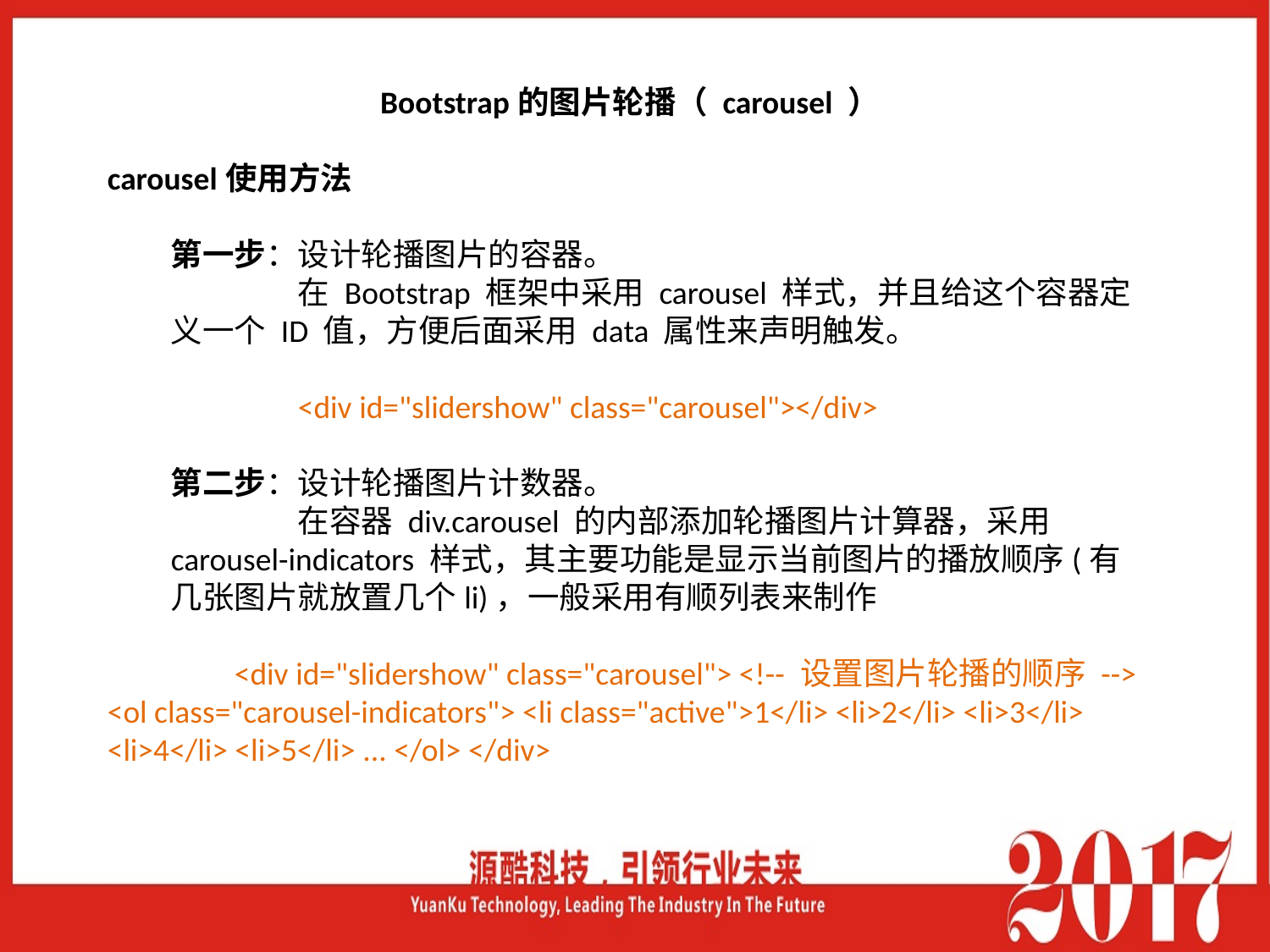

Bootstrap的图片轮播（ carousel ）

carousel使用方法

第一步：设计轮播图片的容器。
	在 Bootstrap 框架中采用 carousel 样式，并且给这个容器定义一个 ID 值，方便后面采用 data 属性来声明触发。

	<div id="slidershow" class="carousel"></div>

第二步：设计轮播图片计数器。
	在容器 div.carousel 的内部添加轮播图片计算器，采用 carousel-indicators 样式，其主要功能是显示当前图片的播放顺序(有几张图片就放置几个li)，一般采用有顺列表来制作

	<div id="slidershow" class="carousel"> <!-- 设置图片轮播的顺序 --> <ol class="carousel-indicators"> <li class="active">1</li> <li>2</li> <li>3</li> <li>4</li> <li>5</li> ... </ol> </div>